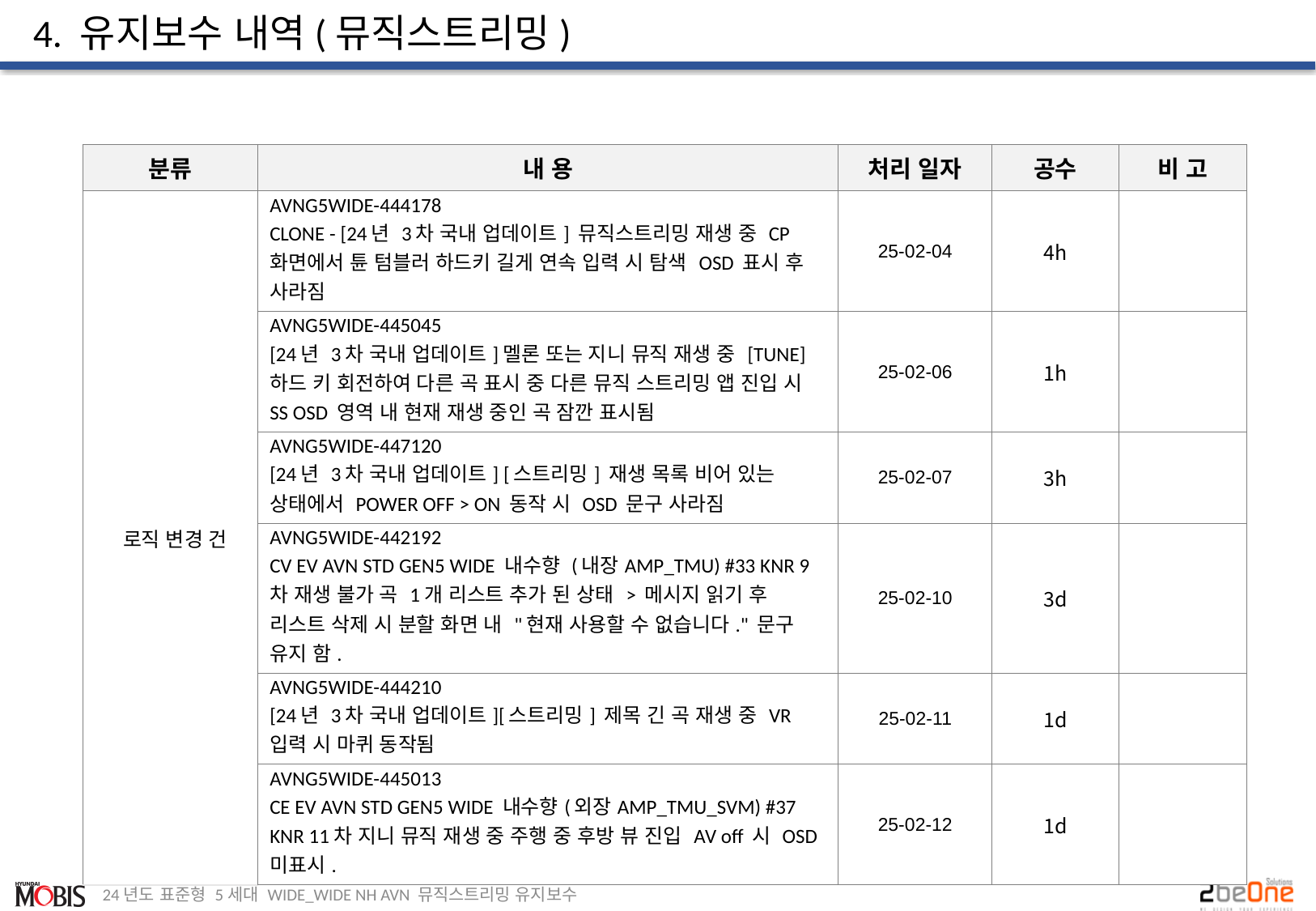

# 4. 유지보수 내역(뮤직스트리밍)
| 분류 | 내 용 | 처리 일자 | 공수 | 비 고 |
| --- | --- | --- | --- | --- |
| 로직 변경 건 | AVNG5WIDE-444178 CLONE - [24년 3차 국내 업데이트] 뮤직스트리밍 재생 중 CP 화면에서 튠 텀블러 하드키 길게 연속 입력 시 탐색 OSD 표시 후 사라짐 | 25-02-04 | 4h |  |
|  | AVNG5WIDE-445045 [24년 3차 국내 업데이트]멜론 또는 지니 뮤직 재생 중 [TUNE] 하드 키 회전하여 다른 곡 표시 중 다른 뮤직 스트리밍 앱 진입 시 SS OSD 영역 내 현재 재생 중인 곡 잠깐 표시됨 | 25-02-06 | 1h |  |
|  | AVNG5WIDE-447120 [24년 3차 국내 업데이트] [스트리밍] 재생 목록 비어 있는 상태에서 POWER OFF > ON 동작 시 OSD 문구 사라짐 | 25-02-07 | 3h |  |
|  | AVNG5WIDE-442192 CV EV AVN STD GEN5 WIDE 내수향 (내장AMP\_TMU) #33 KNR 9차 재생 불가 곡 1개 리스트 추가 된 상태 > 메시지 읽기 후 리스트 삭제 시 분할 화면 내 "현재 사용할 수 없습니다." 문구 유지 함. | 25-02-10 | 3d |  |
|  | AVNG5WIDE-444210 [24년 3차 국내 업데이트][스트리밍] 제목 긴 곡 재생 중 VR 입력 시 마퀴 동작됨 | 25-02-11 | 1d |  |
|  | AVNG5WIDE-445013 CE EV AVN STD GEN5 WIDE 내수향(외장AMP\_TMU\_SVM) #37 KNR 11차 지니 뮤직 재생 중 주행 중 후방 뷰 진입 AV off 시 OSD 미표시. | 25-02-12 | 1d |  |
24년도 표준형 5세대 WIDE_WIDE NH AVN 뮤직스트리밍 유지보수